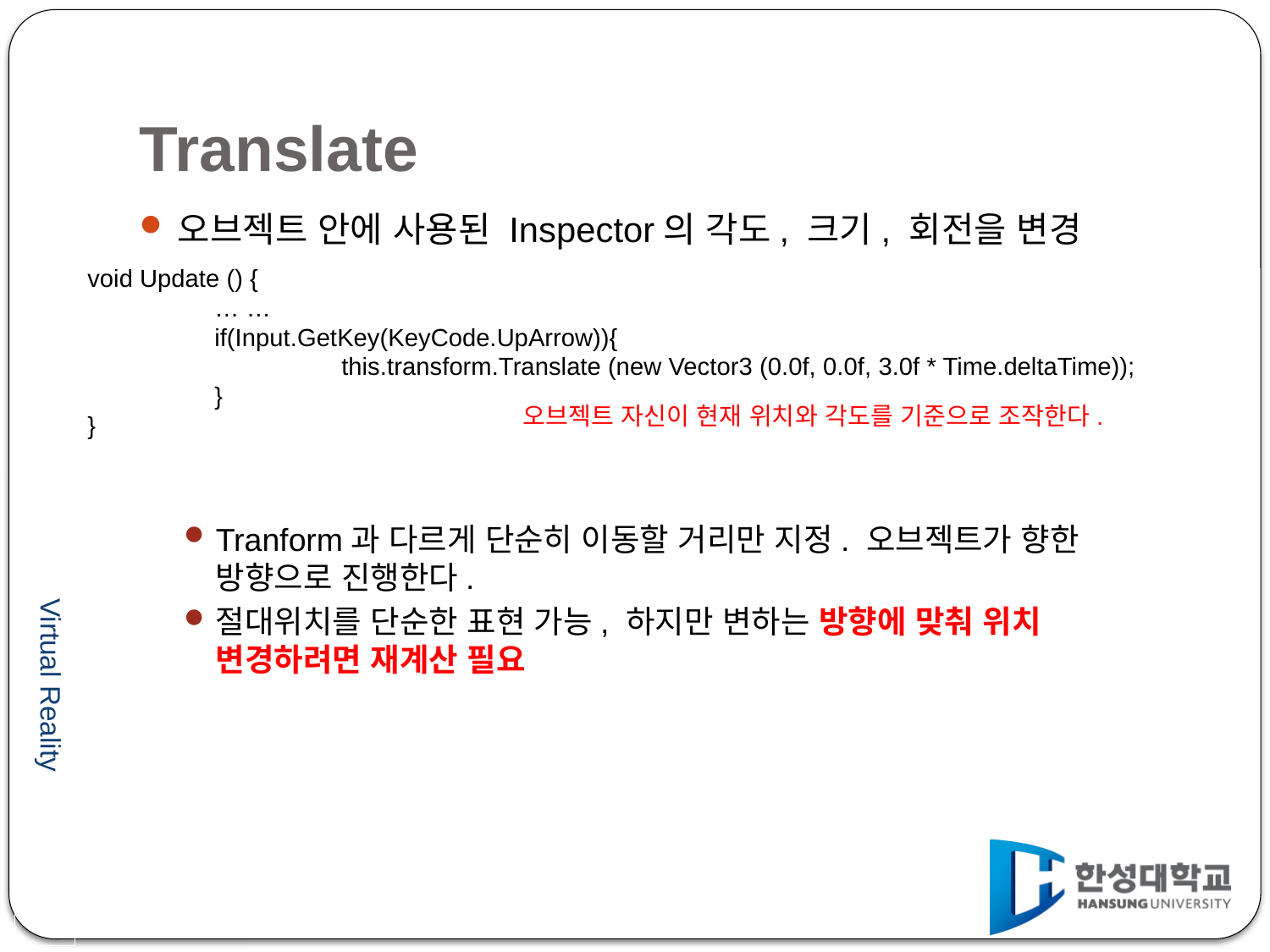

# Translate
오브젝트 안에 사용된 Inspector의 각도, 크기, 회전을 변경

Tranform과 다르게 단순히 이동할 거리만 지정. 오브젝트가 향한 방향으로 진행한다.
절대위치를 단순한 표현 가능, 하지만 변하는 방향에 맞춰 위치 변경하려면 재계산 필요

void Update () {
	… …
	if(Input.GetKey(KeyCode.UpArrow)){
		this.transform.Translate (new Vector3 (0.0f, 0.0f, 3.0f * Time.deltaTime));
	}
}
오브젝트 자신이 현재 위치와 각도를 기준으로 조작한다.